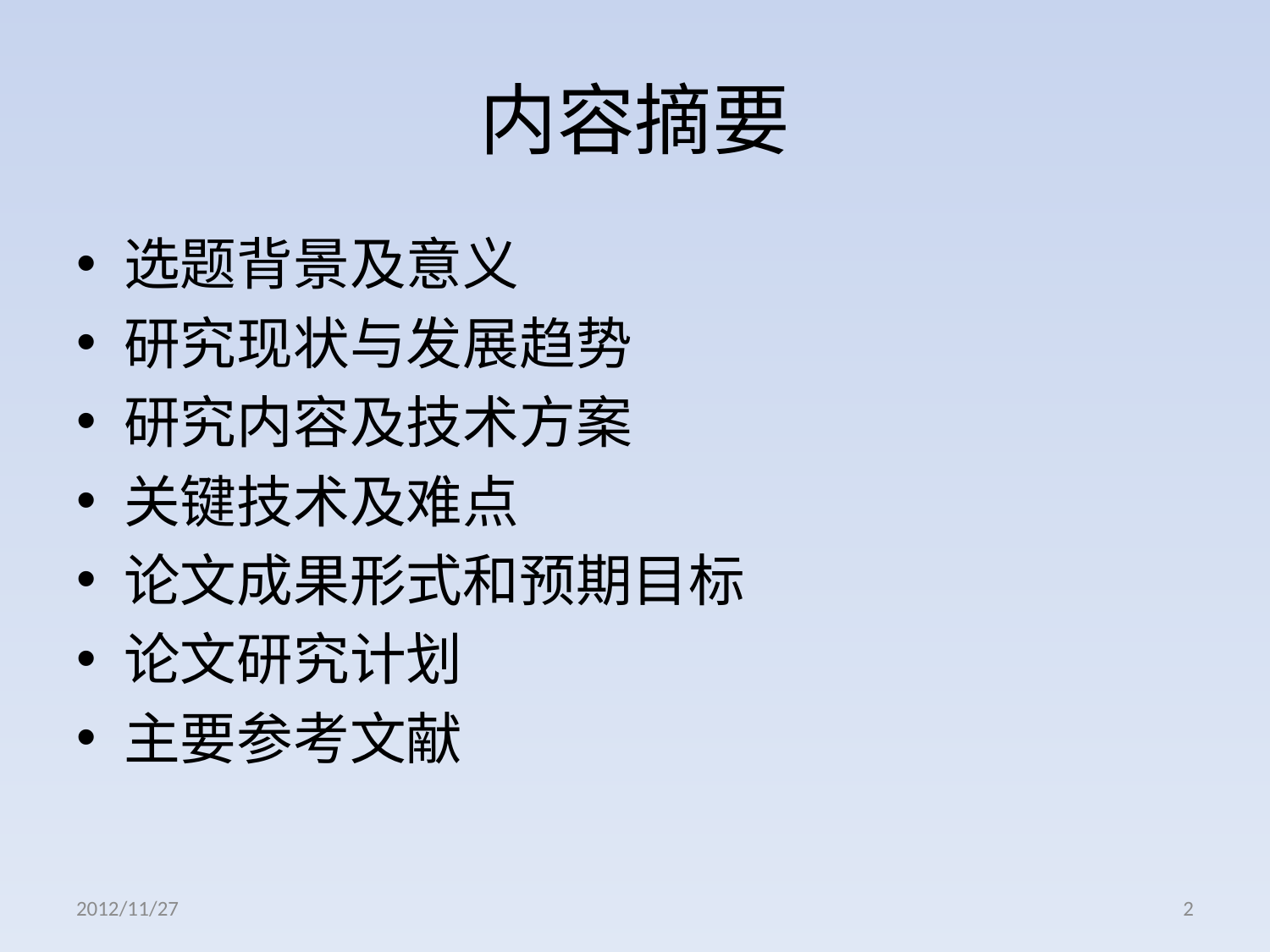

# 内容摘要
选题背景及意义
研究现状与发展趋势
研究内容及技术方案
关键技术及难点
论文成果形式和预期目标
论文研究计划
主要参考文献
2012/11/27
2